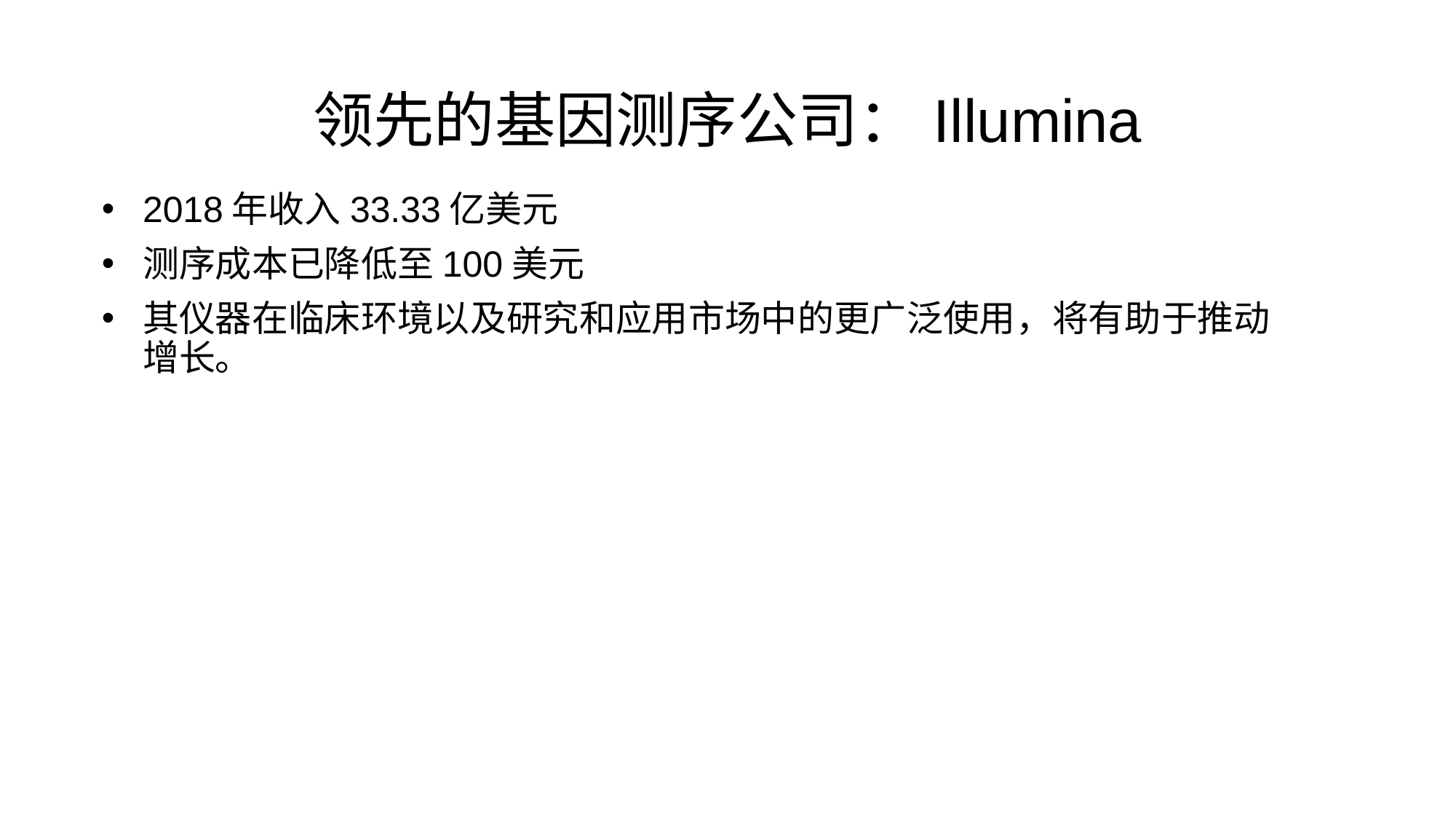

# 领先的基因测序公司：Illumina
2018年收入33.33亿美元
测序成本已降低至100美元
其仪器在临床环境以及研究和应用市场中的更广泛使用，将有助于推动增长。